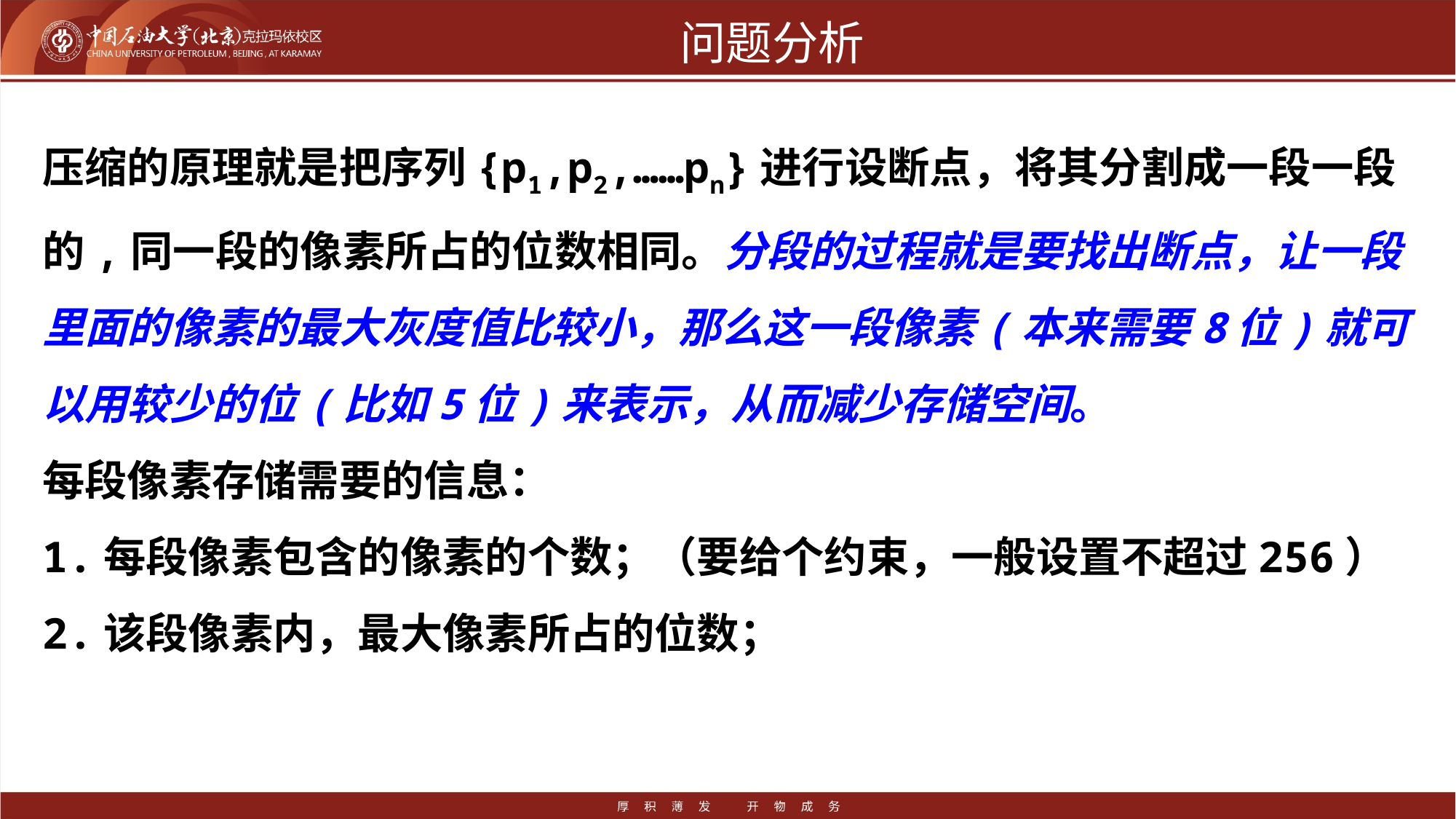

# 问题分析
压缩的原理就是把序列{p1,p2,……pn}进行设断点，将其分割成一段一段的,同一段的像素所占的位数相同。分段的过程就是要找出断点，让一段里面的像素的最大灰度值比较小，那么这一段像素(本来需要8位)就可以用较少的位(比如5位)来表示，从而减少存储空间。
每段像素存储需要的信息：
1.每段像素包含的像素的个数；（要给个约束，一般设置不超过256）
2.该段像素内，最大像素所占的位数；